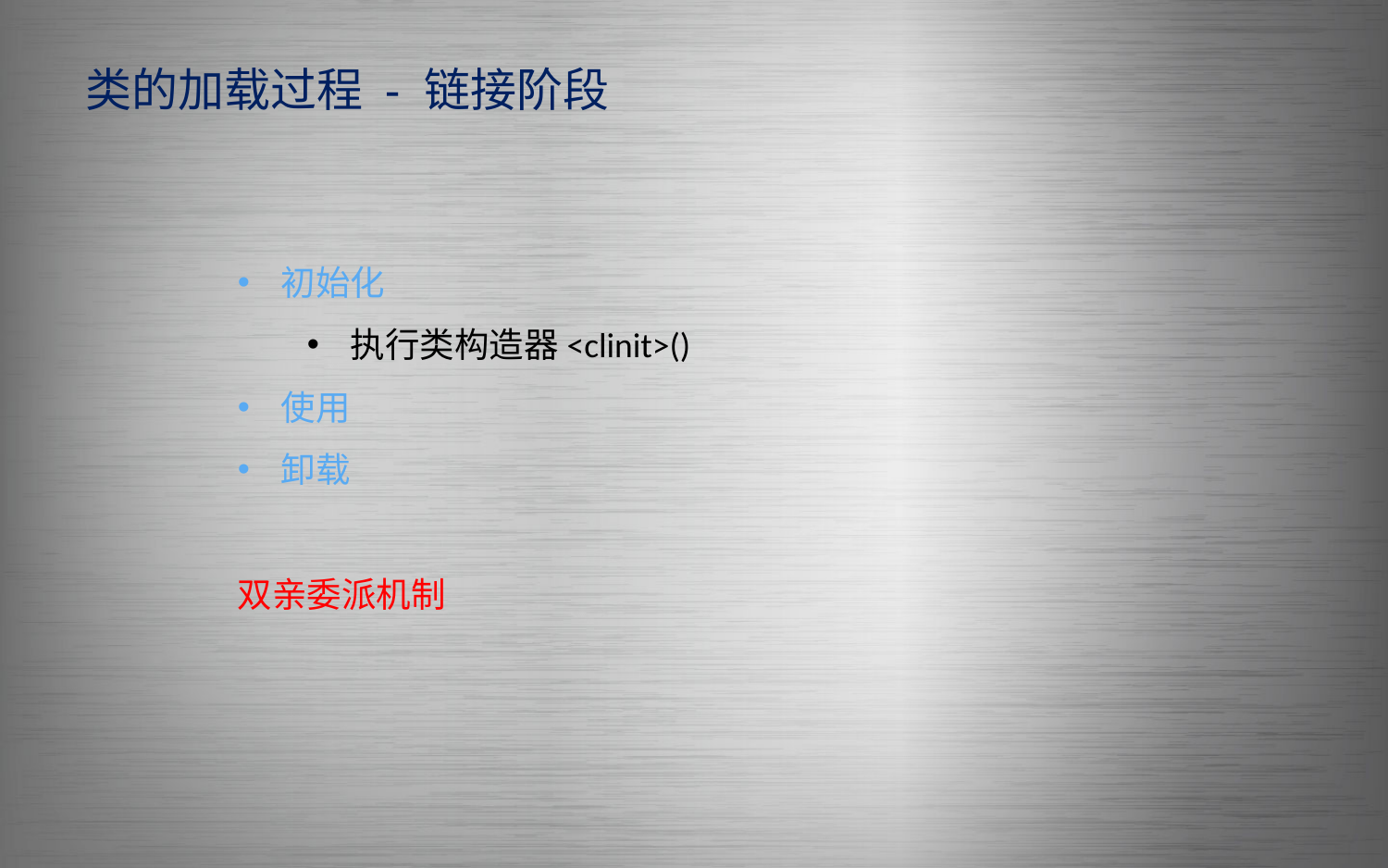

类的加载过程 - 链接阶段
初始化
执行类构造器<clinit>()
使用
卸载

双亲委派机制